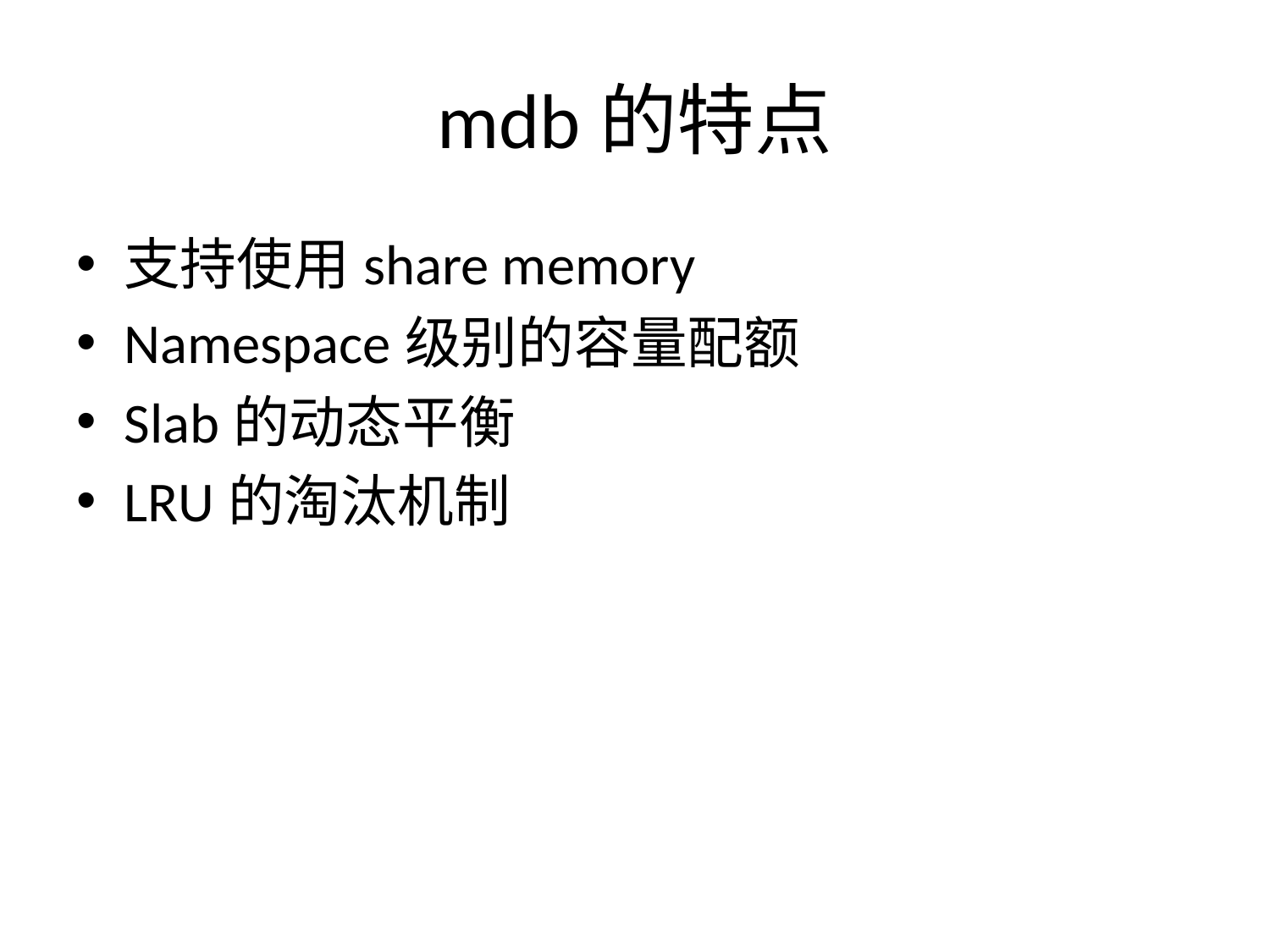

# mdb的特点
支持使用share memory
Namespace级别的容量配额
Slab的动态平衡
LRU的淘汰机制